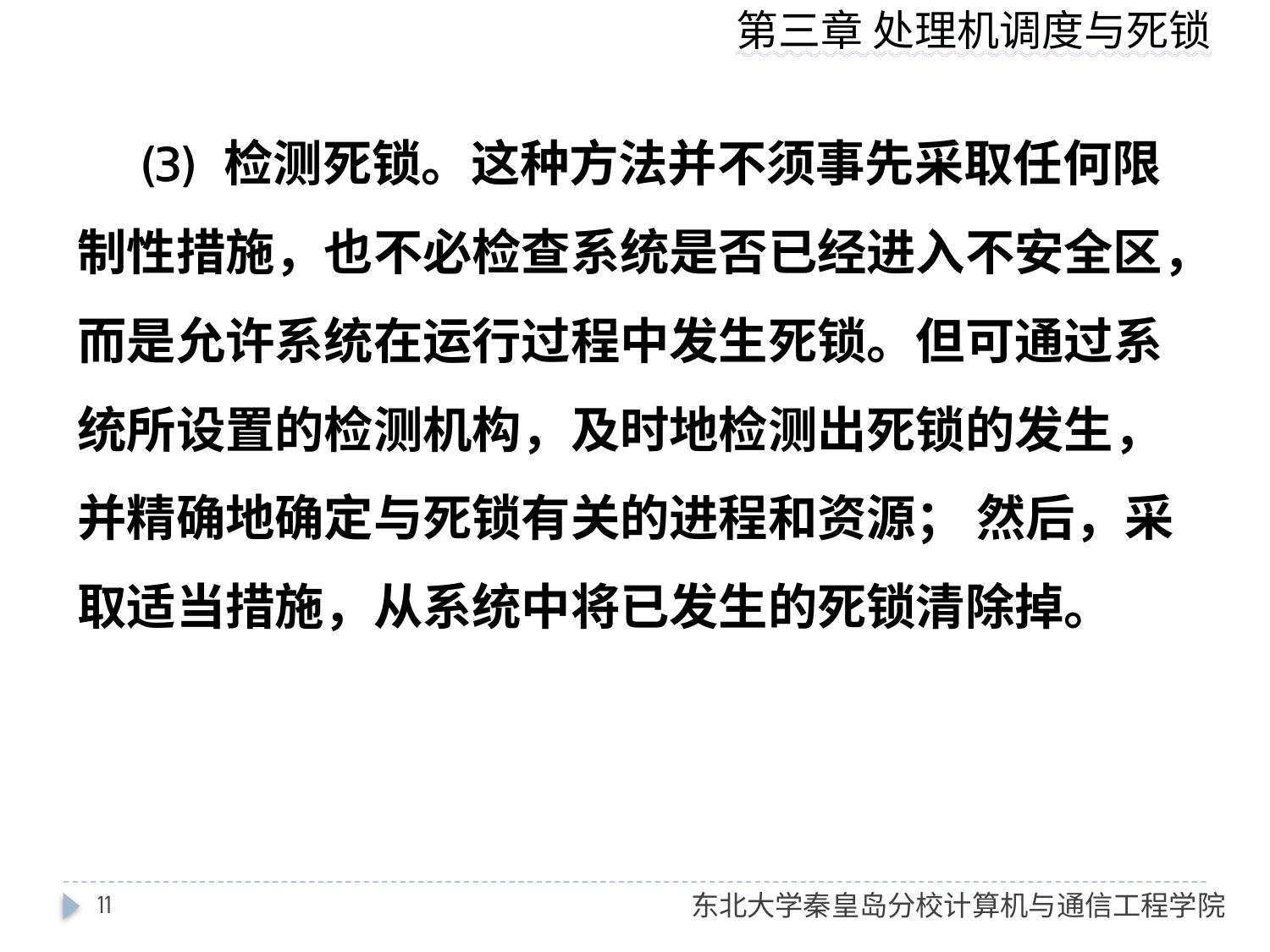

(3) 检测死锁。这种方法并不须事先采取任何限制性措施，也不必检查系统是否已经进入不安全区，而是允许系统在运行过程中发生死锁。但可通过系统所设置的检测机构，及时地检测出死锁的发生，并精确地确定与死锁有关的进程和资源； 然后，采取适当措施，从系统中将已发生的死锁清除掉。
11